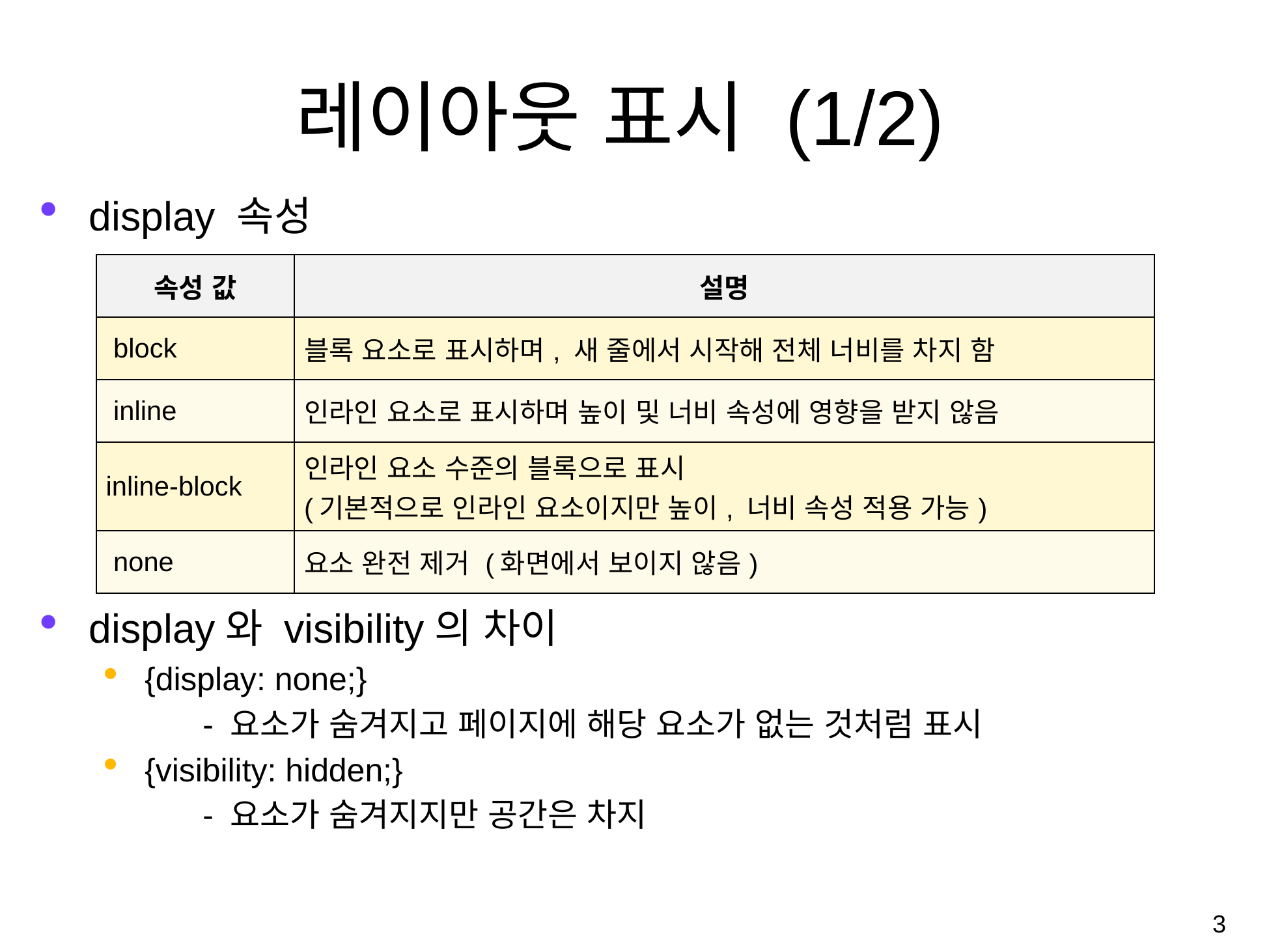

# 레이아웃 표시 (1/2)
display 속성

display와 visibility의 차이
{display: none;}
	- 요소가 숨겨지고 페이지에 해당 요소가 없는 것처럼 표시
{visibility: hidden;}
	- 요소가 숨겨지지만 공간은 차지
| 속성 값 | 설명 |
| --- | --- |
| block | 블록 요소로 표시하며, 새 줄에서 시작해 전체 너비를 차지 함 |
| inline | 인라인 요소로 표시하며 높이 및 너비 속성에 영향을 받지 않음 |
| inline-block | 인라인 요소 수준의 블록으로 표시 (기본적으로 인라인 요소이지만 높이, 너비 속성 적용 가능) |
| none | 요소 완전 제거 (화면에서 보이지 않음) |
3